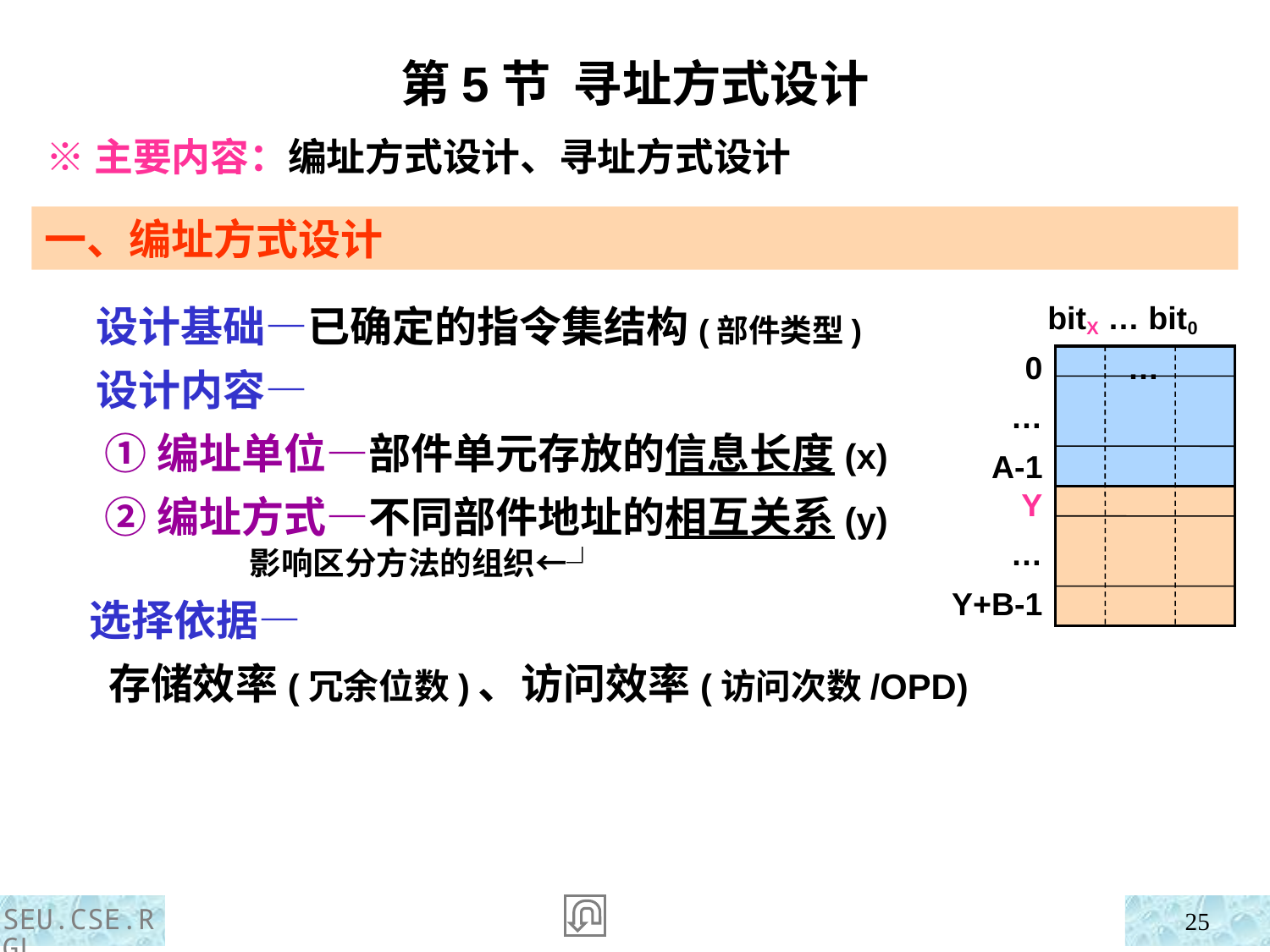

第5节  寻址方式设计
 ※主要内容：编址方式设计、寻址方式设计
一、编址方式设计
    设计基础—已确定的指令集结构(部件类型)
    设计内容—
      ①编址单位—部件单元存放的信息长度(x)
      ②编址方式—不同部件地址的相互关系(y)
                           影响区分方法的组织←┘
bitX … bit0
0
…
A-1
Y
…
Y+B-1

…

    选择依据—
      存储效率(冗余位数)、访问效率(访问次数/OPD)

SEU.CSE.RGL
25